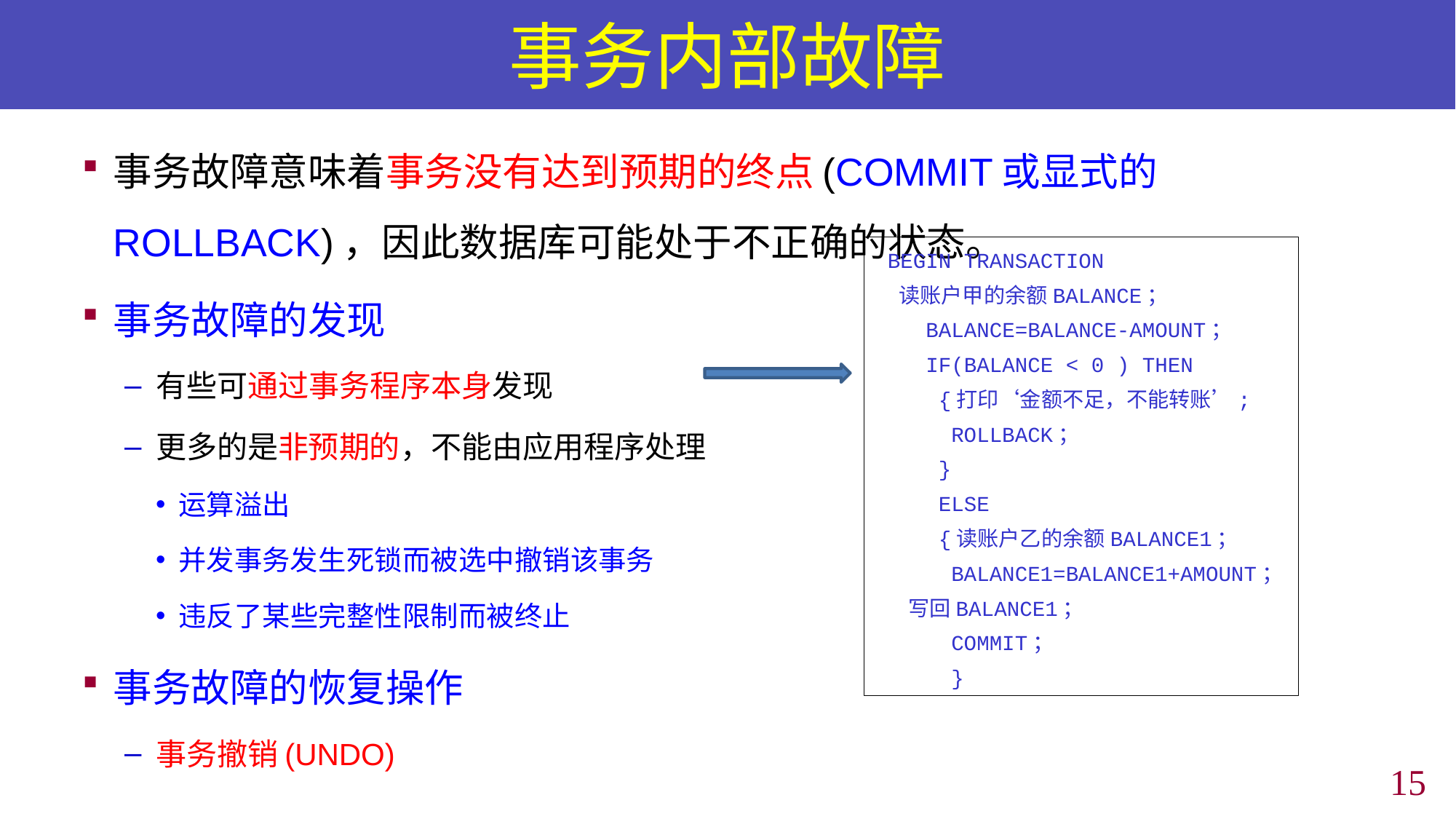

# 事务内部故障
事务故障意味着事务没有达到预期的终点(COMMIT或显式的ROLLBACK)，因此数据库可能处于不正确的状态。
事务故障的发现
有些可通过事务程序本身发现
更多的是非预期的，不能由应用程序处理
运算溢出
并发事务发生死锁而被选中撤销该事务
违反了某些完整性限制而被终止
事务故障的恢复操作
事务撤销(UNDO)
 BEGIN TRANSACTION
    读账户甲的余额BALANCE；
    BALANCE=BALANCE-AMOUNT；
    IF(BALANCE < 0 ) THEN
     {打印‘金额不足，不能转账’;
      ROLLBACK；
     }
     ELSE
     {读账户乙的余额BALANCE1；
      BALANCE1=BALANCE1+AMOUNT；
      写回BALANCE1；
      COMMIT；
      }

15